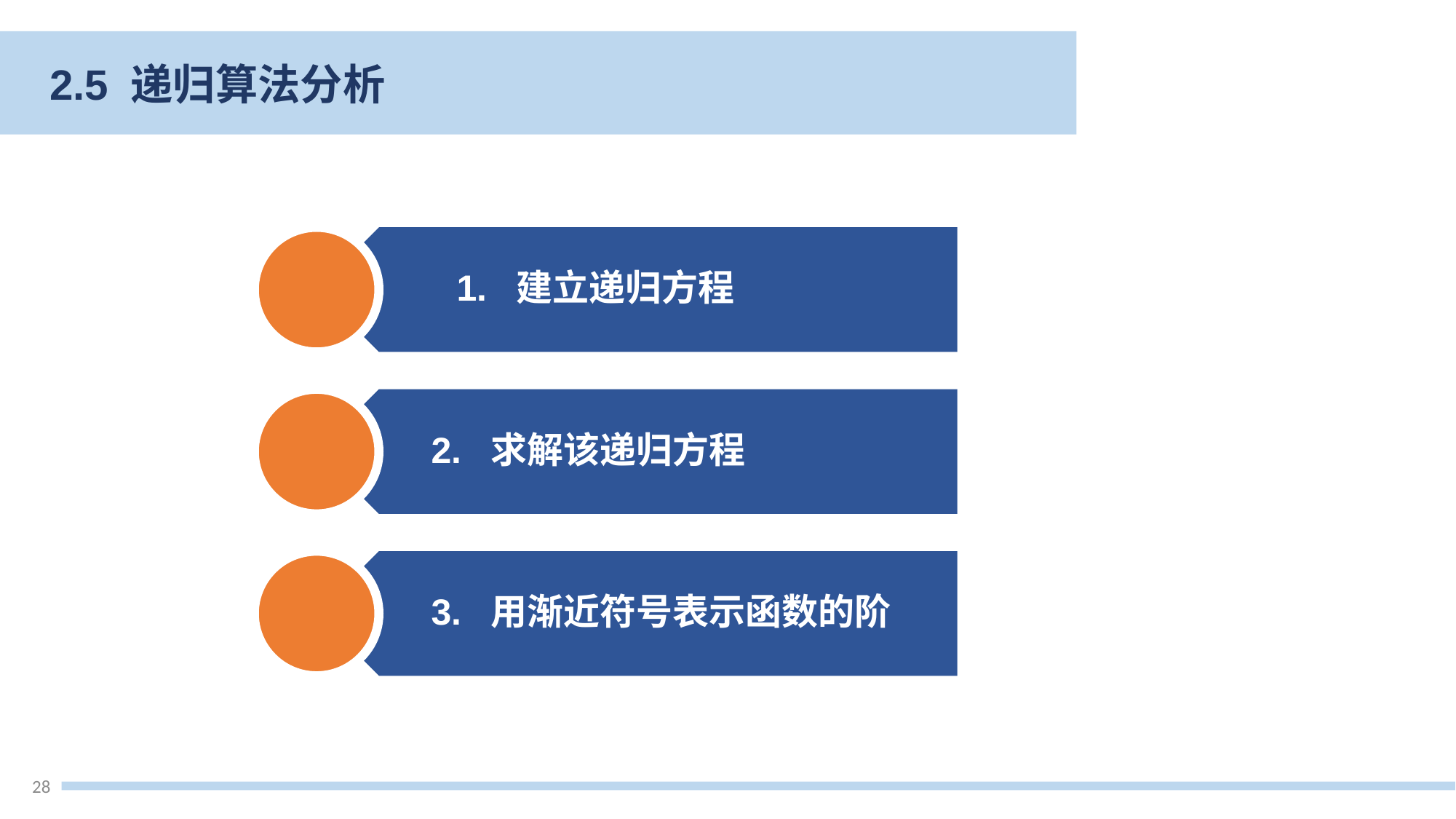

2.5 递归算法分析
1.  建立递归方程

2.  求解该递归方程

3.  用渐近符号表示函数的阶

28